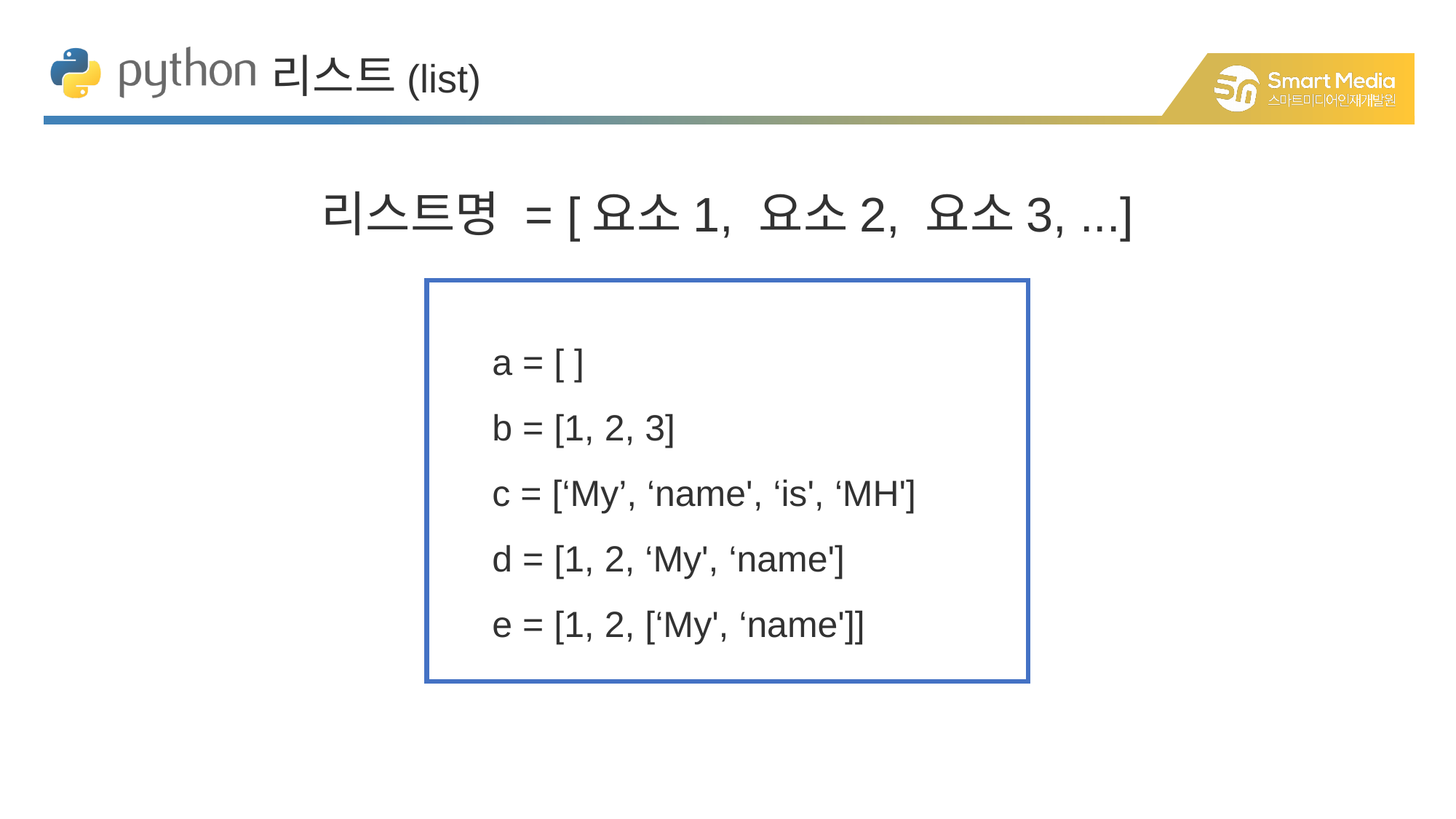

리스트(list)
리스트명 = [요소1, 요소2, 요소3, ...]
a = [ ]
b = [1, 2, 3]
c = [‘My’, ‘name', ‘is', ‘MH']
d = [1, 2, ‘My', ‘name']
e = [1, 2, [‘My', ‘name']]